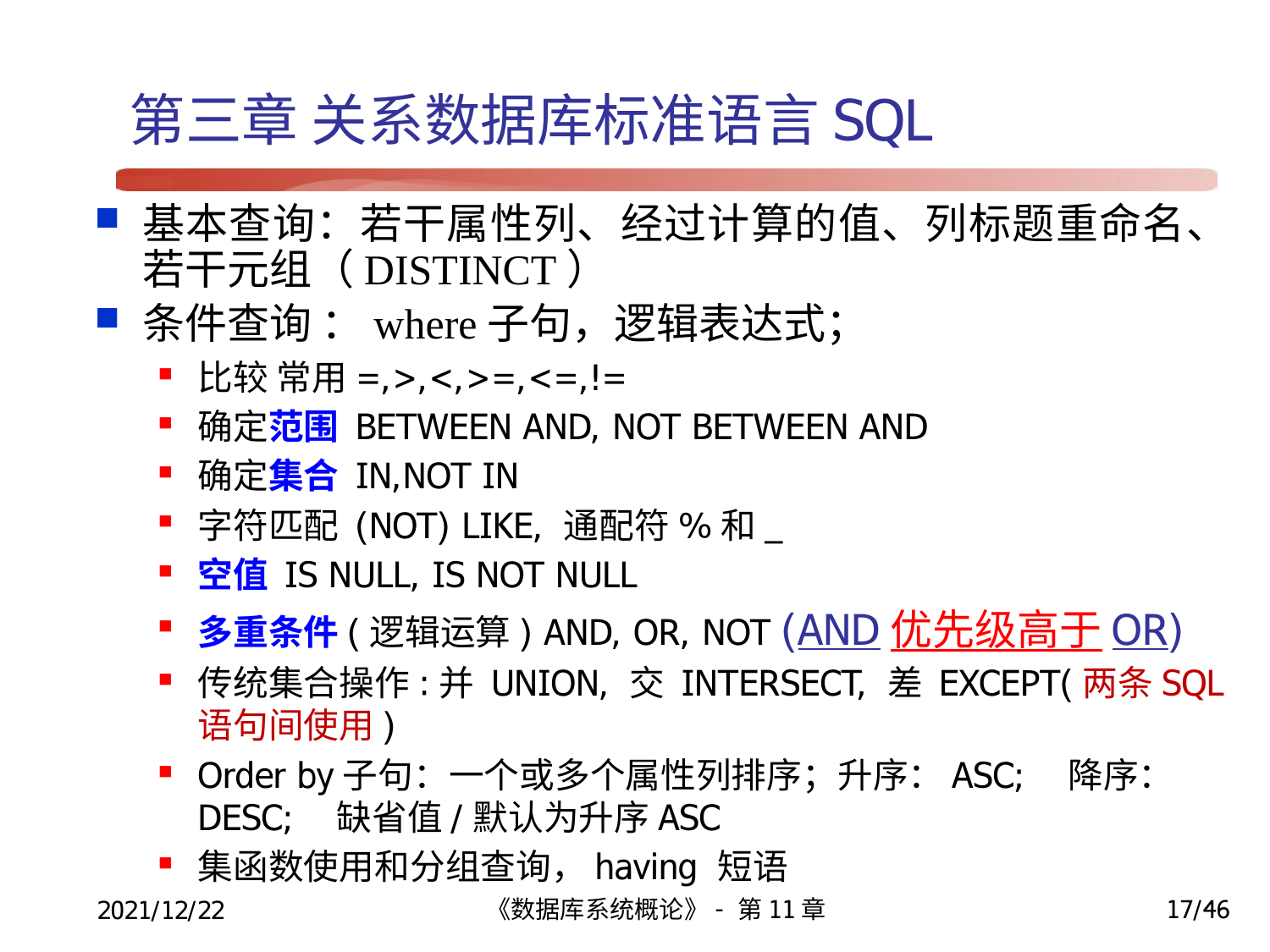

# 第三章 关系数据库标准语言SQL
基本查询：若干属性列、经过计算的值、列标题重命名、若干元组（DISTINCT）
条件查询 ：where子句，逻辑表达式；
比较 常用=,>,<,>=,<=,!=
确定范围 BETWEEN AND, NOT BETWEEN AND
确定集合 IN,NOT IN
字符匹配 (NOT) LIKE, 通配符%和_
空值 IS NULL, IS NOT NULL
多重条件(逻辑运算) AND, OR, NOT (AND优先级高于OR)
传统集合操作:并 UNION, 交 INTERSECT, 差 EXCEPT(两条SQL语句间使用)
Order by子句：一个或多个属性列排序；升序：ASC;   降序：DESC;   缺省值/默认为升序ASC
集函数使用和分组查询，having 短语

《数据库系统概论》- 第11章
17/46
2021/12/22